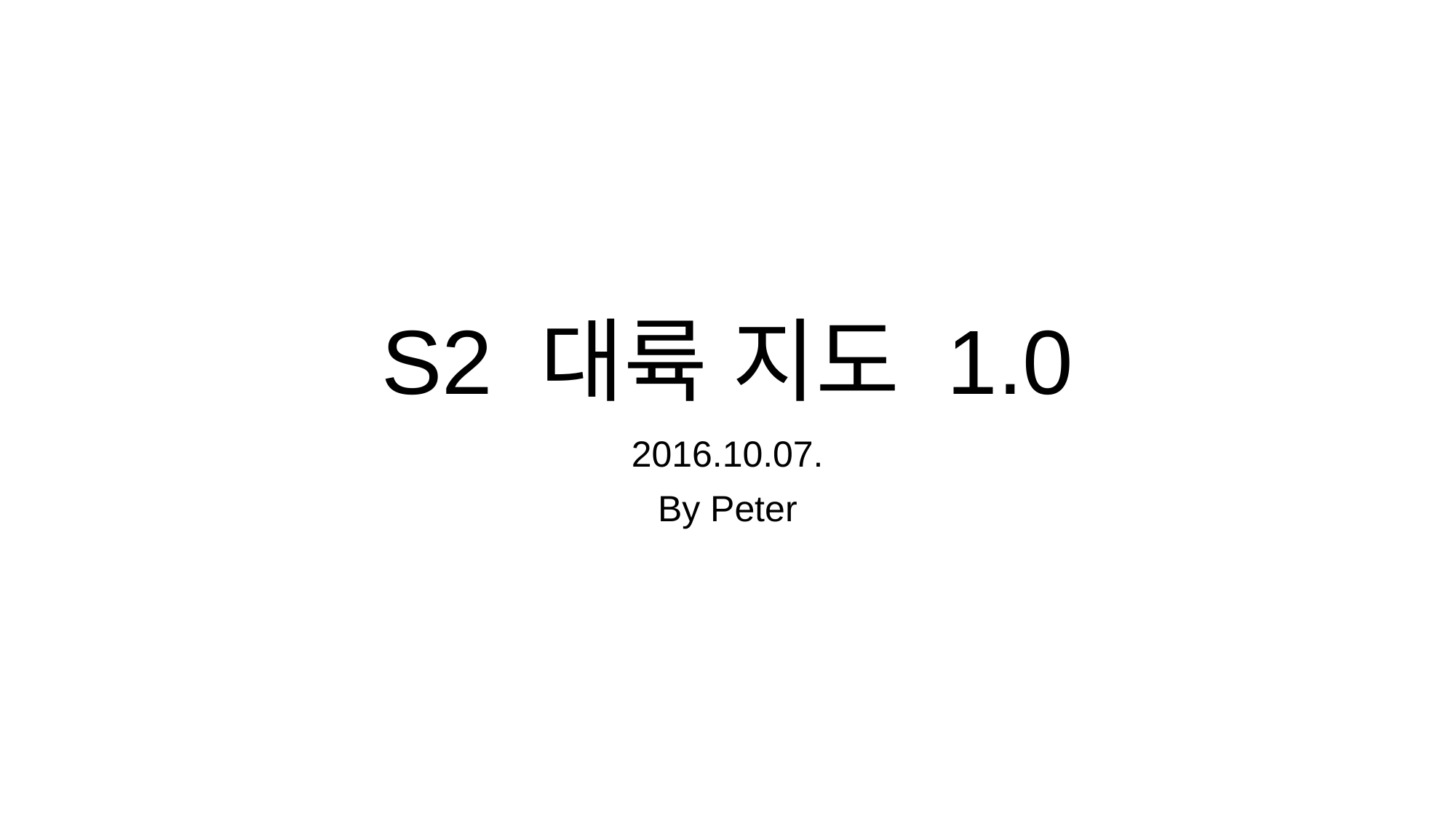

# S2 대륙 지도 1.0
2016.10.07.
By Peter